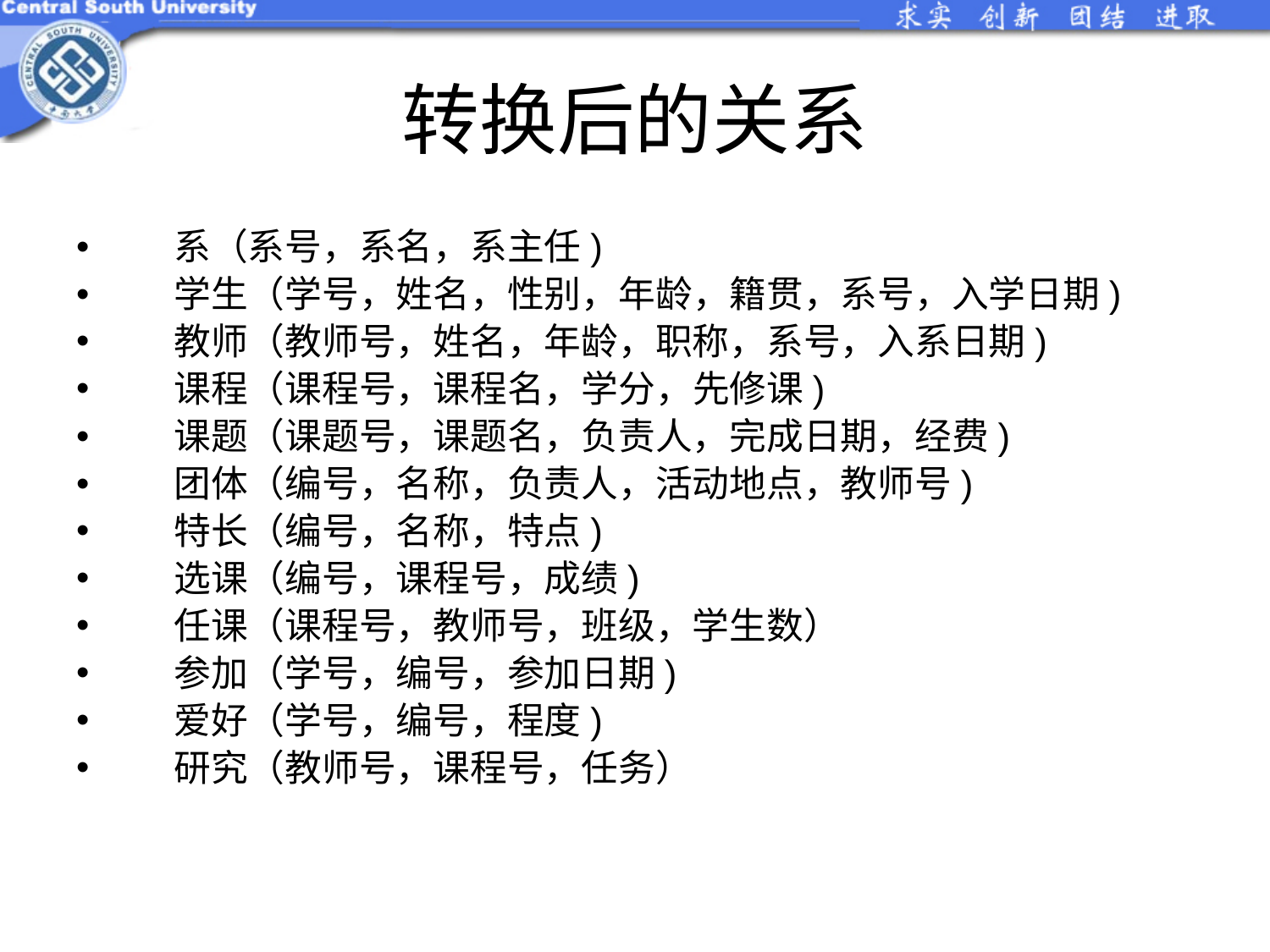

# 转换后的关系
     系（系号，系名，系主任)
     学生（学号，姓名，性别，年龄，籍贯，系号，入学日期)
     教师（教师号，姓名，年龄，职称，系号，入系日期)
     课程（课程号，课程名，学分，先修课)
     课题（课题号，课题名，负责人，完成日期，经费)
     团体（编号，名称，负责人，活动地点，教师号)
     特长（编号，名称，特点)
     选课（编号，课程号，成绩)
     任课（课程号，教师号，班级，学生数）
     参加（学号，编号，参加日期)
     爱好（学号，编号，程度)
     研究（教师号，课程号，任务）